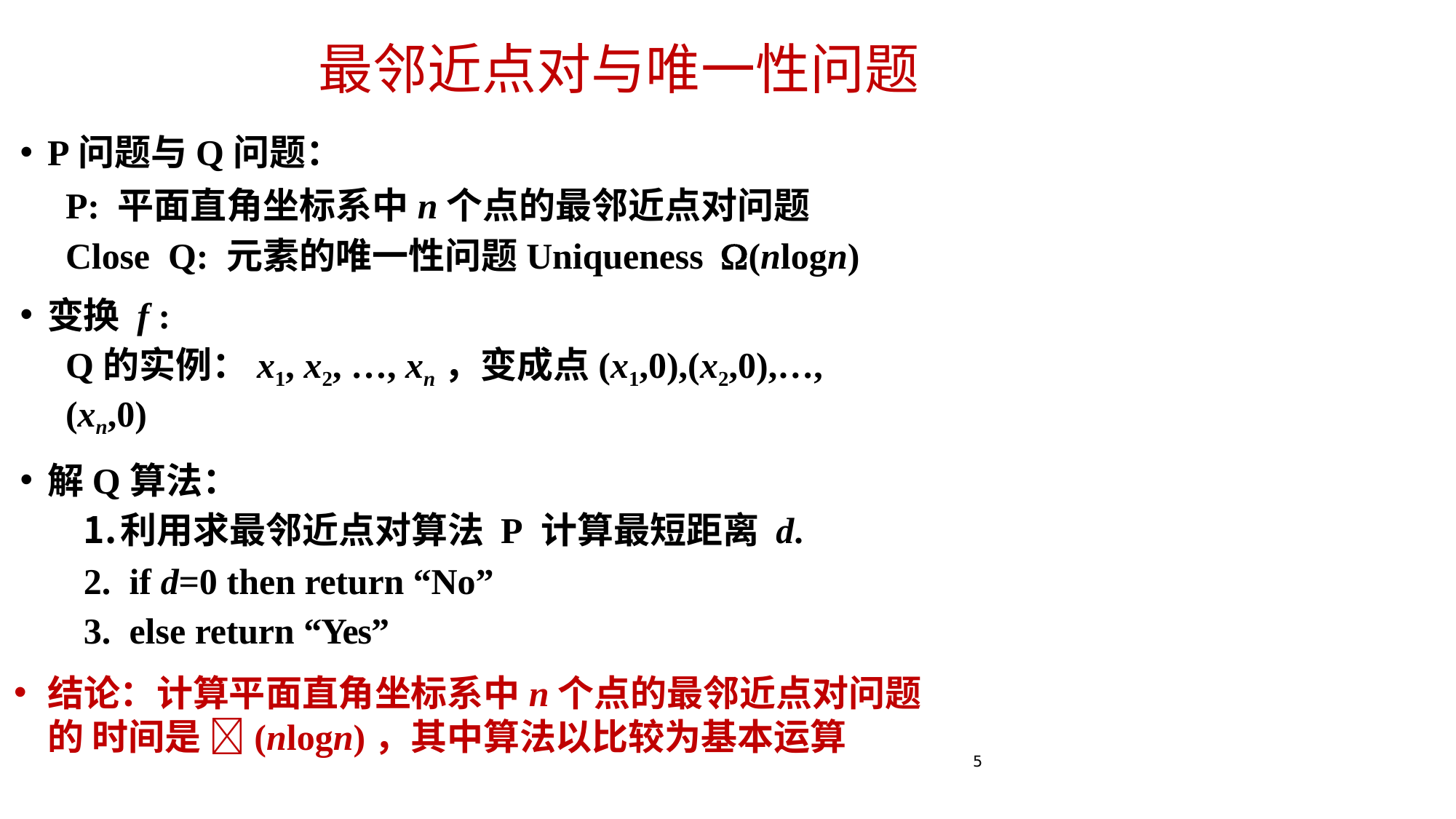

# 最邻近点对与唯一性问题
P问题与Q问题：
P: 平面直角坐标系中n个点的最邻近点对问题Close  Q: 元素的唯一性问题Uniqueness	Ω(nlogn)
变换 f :
Q的实例：x1, x2, …, xn，变成点(x1,0),(x2,0),…,(xn,0)
解Q算法：
利用求最邻近点对算法 P 计算最短距离 d.
if d=0 then return “No”
else return “Yes”
结论：计算平面直角坐标系中n个点的最邻近点对问题的 时间是 Ω(nlogn)，其中算法以比较为基本运算
5